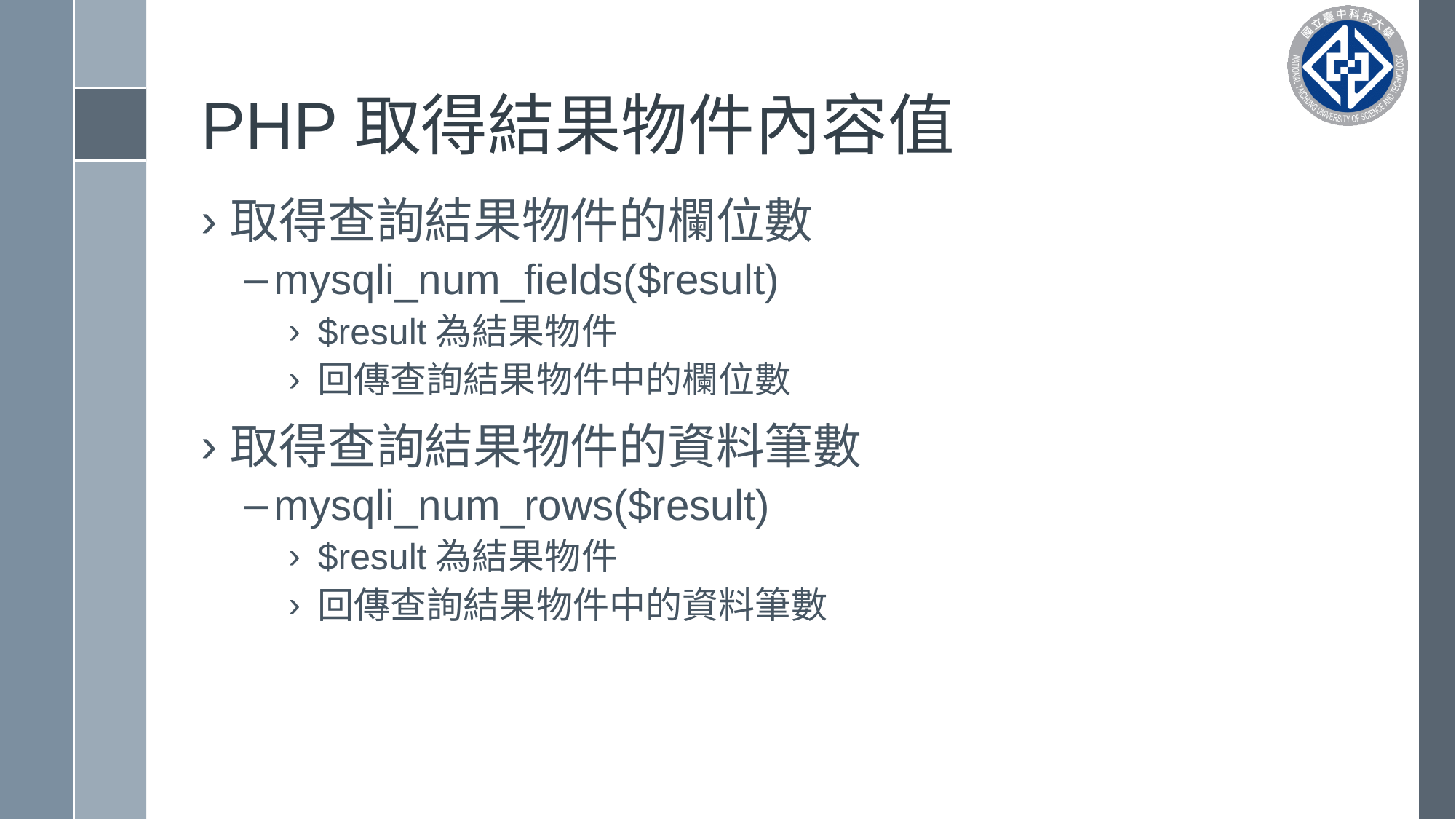

# PHP取得結果物件內容值
取得查詢結果物件的欄位數
mysqli_num_fields($result)
$result為結果物件
回傳查詢結果物件中的欄位數
取得查詢結果物件的資料筆數
mysqli_num_rows($result)
$result為結果物件
回傳查詢結果物件中的資料筆數